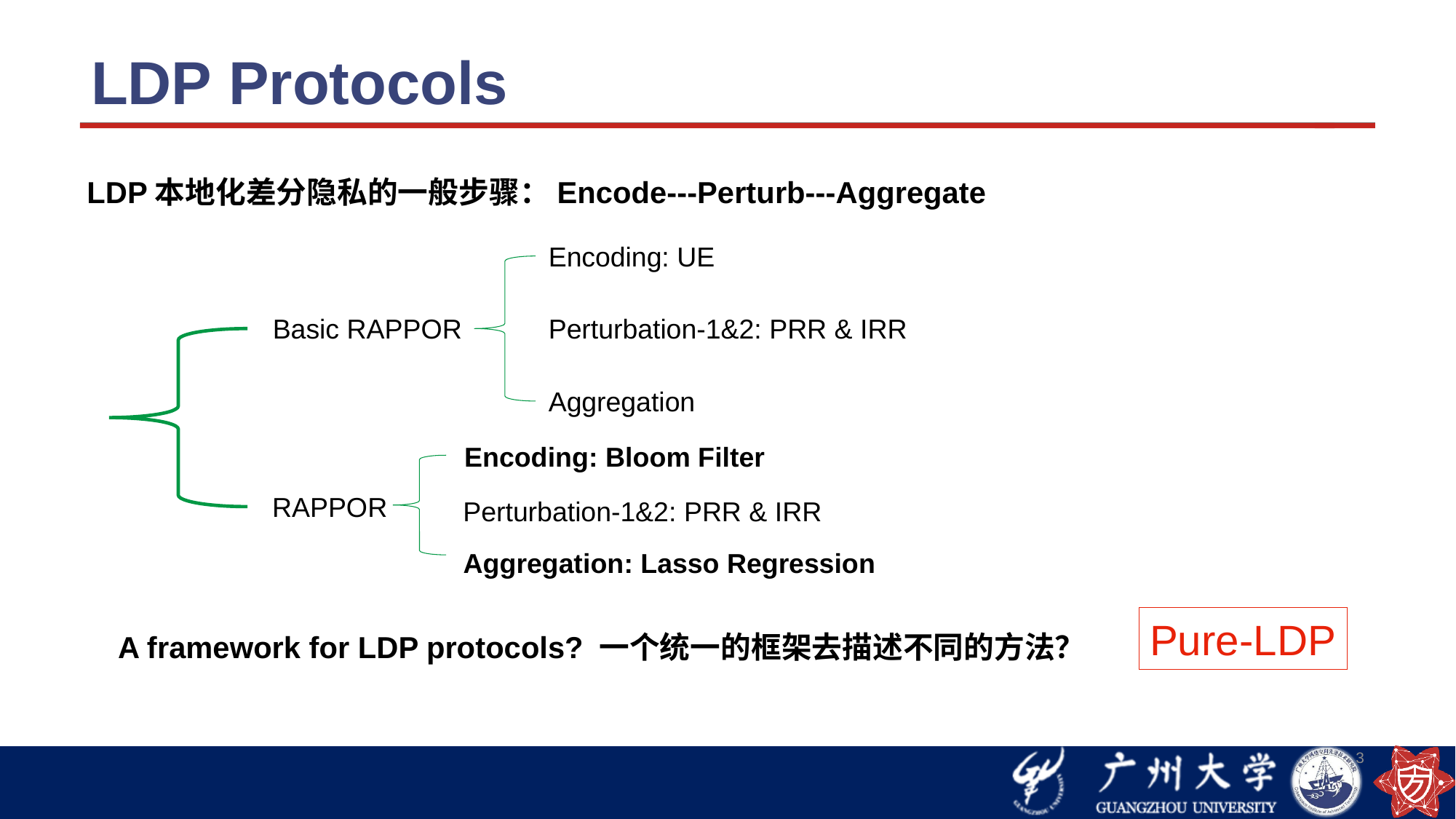

# LDP Protocols
LDP本地化差分隐私的一般步骤：Encode---Perturb---Aggregate
Encoding: UE

Perturbation-1&2: PRR & IRR
Basic RAPPOR

Aggregation
Encoding: Bloom Filter

RAPPOR
Perturbation-1&2: PRR & IRR
Aggregation: Lasso Regression
Pure-LDP
A framework for LDP protocols? 一个统一的框架去描述不同的方法？
3